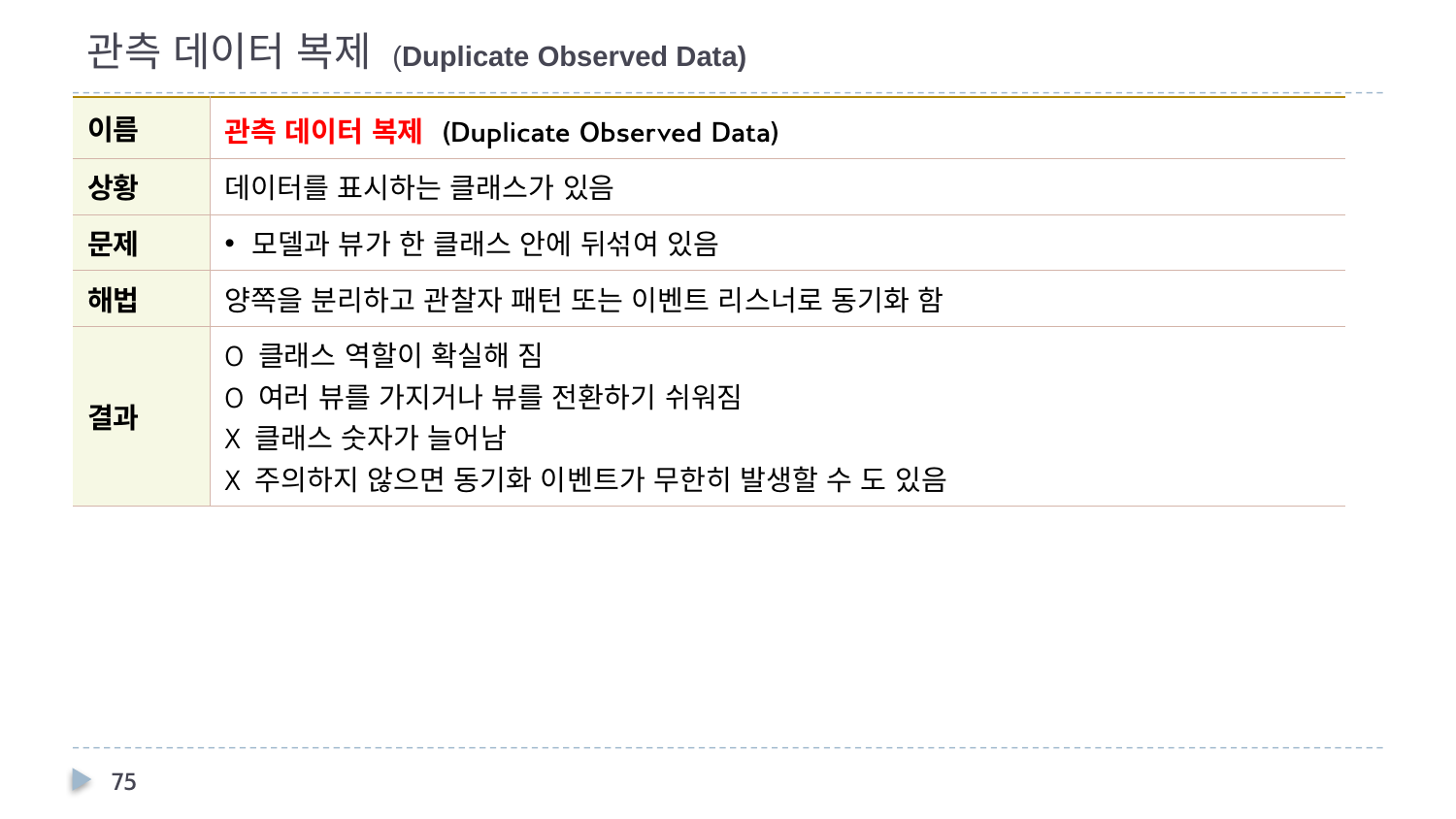

# 관측 데이터 복제 (Duplicate Observed Data)
| 이름 | 관측 데이터 복제 (Duplicate Observed Data) |
| --- | --- |
| 상황 | 데이터를 표시하는 클래스가 있음 |
| 문제 | 모델과 뷰가 한 클래스 안에 뒤섞여 있음 |
| 해법 | 양쪽을 분리하고 관찰자 패턴 또는 이벤트 리스너로 동기화 함 |
| 결과 | O 클래스 역할이 확실해 짐 O 여러 뷰를 가지거나 뷰를 전환하기 쉬워짐 X 클래스 숫자가 늘어남 X 주의하지 않으면 동기화 이벤트가 무한히 발생할 수 도 있음 |
75